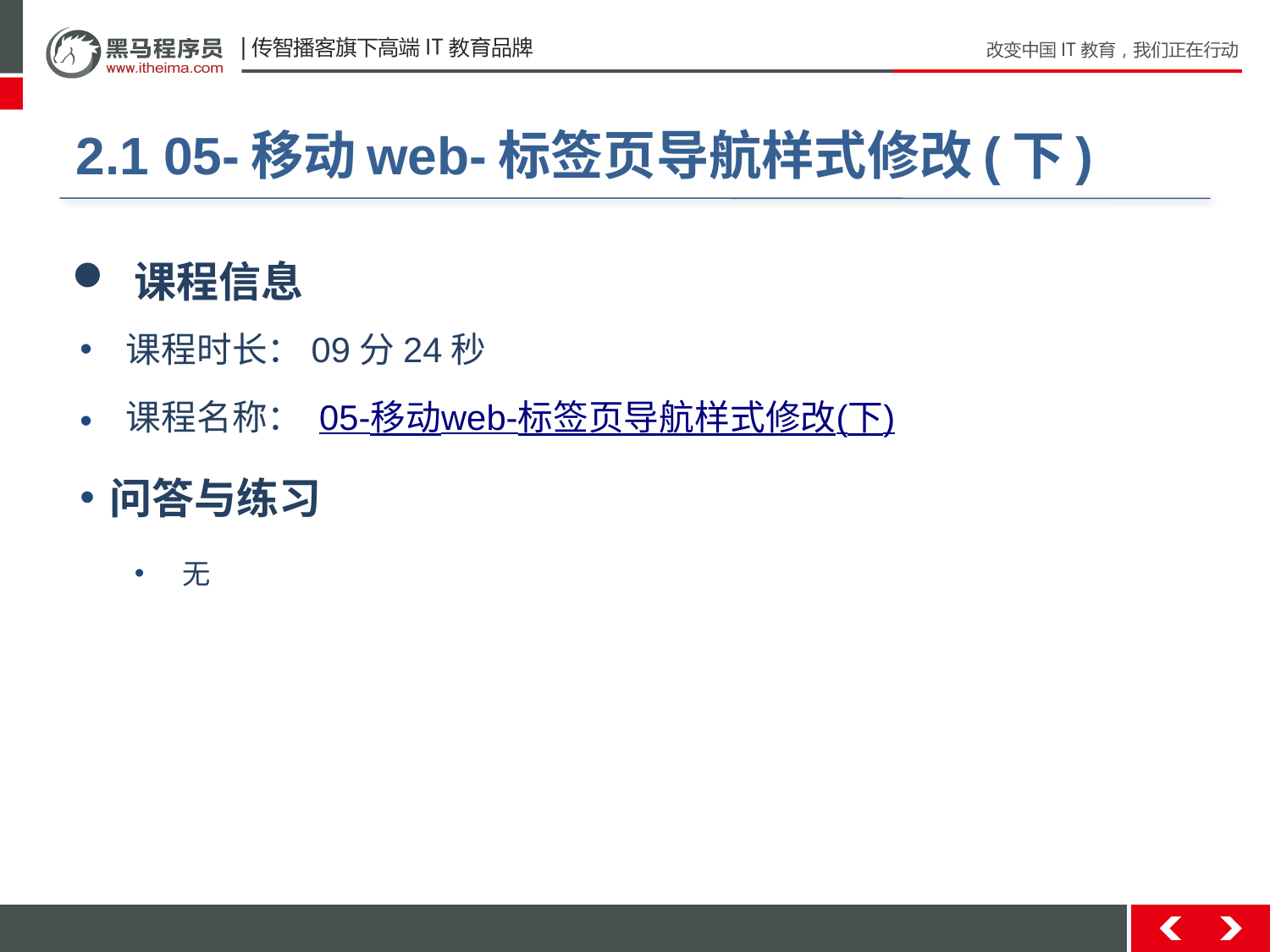

#
2.1 05-移动web-标签页导航样式修改(下)
 课程信息
 课程时长：09分24秒
 课程名称： 05-移动web-标签页导航样式修改(下)
问答与练习
无